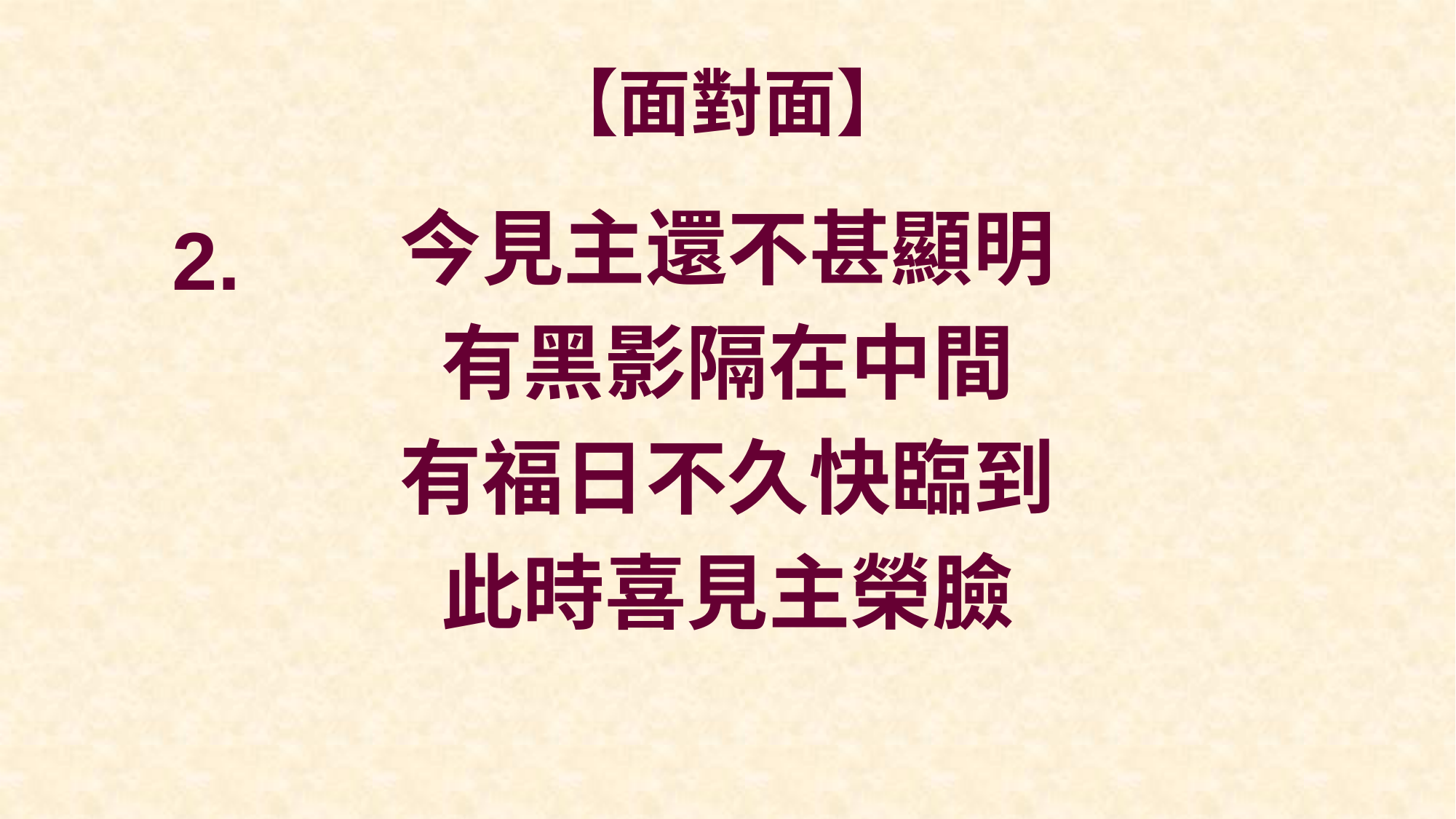

# 【面對面】
今見主還不甚顯明
有黑影隔在中間
有福日不久快臨到
此時喜見主榮臉
2.